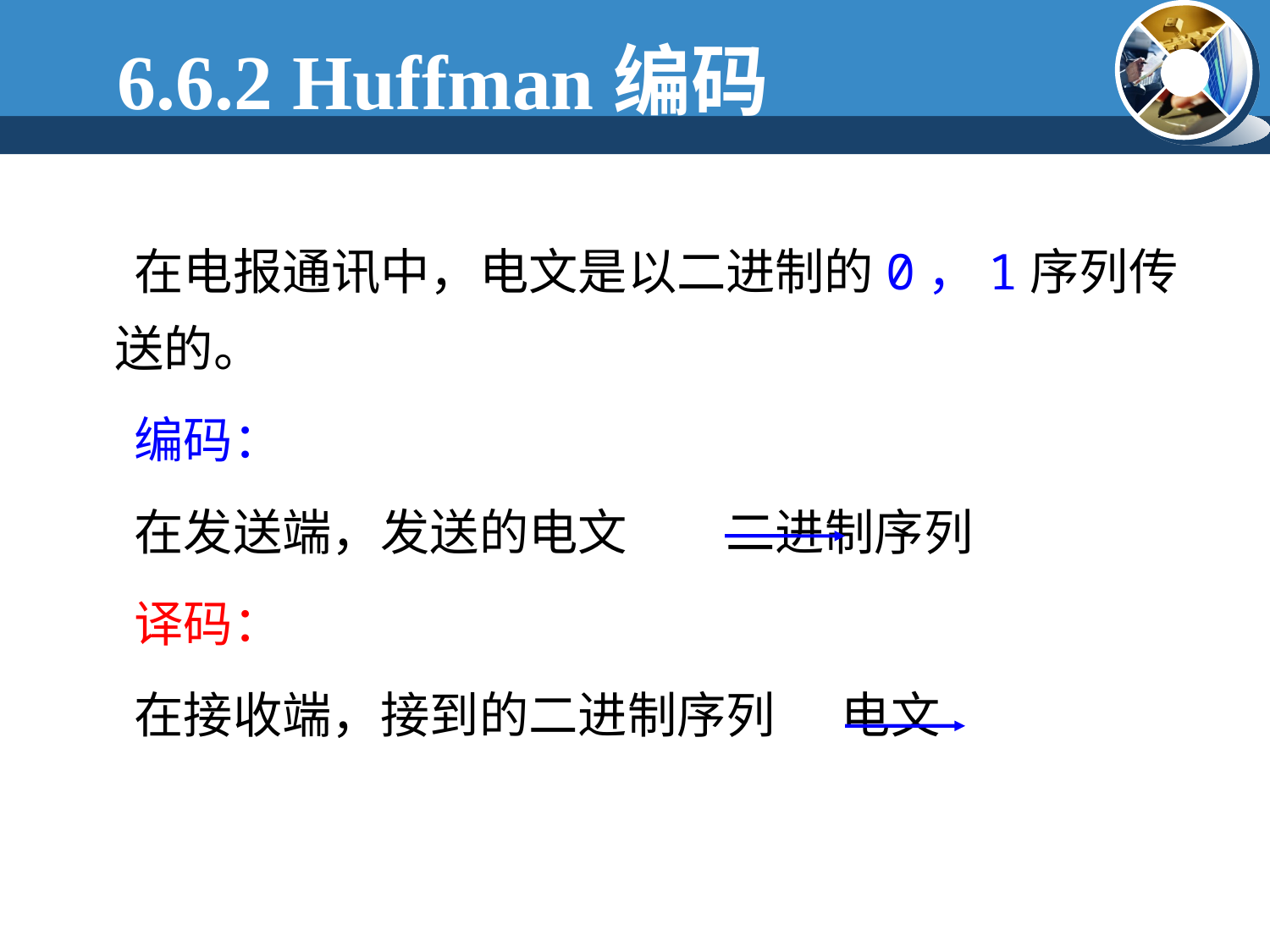

6.6.2 Huffman编码
     在电报通讯中，电文是以二进制的0，1序列传送的。
     编码：
     在发送端，发送的电文         二进制序列
     译码：
     在接收端，接到的二进制序列      电文